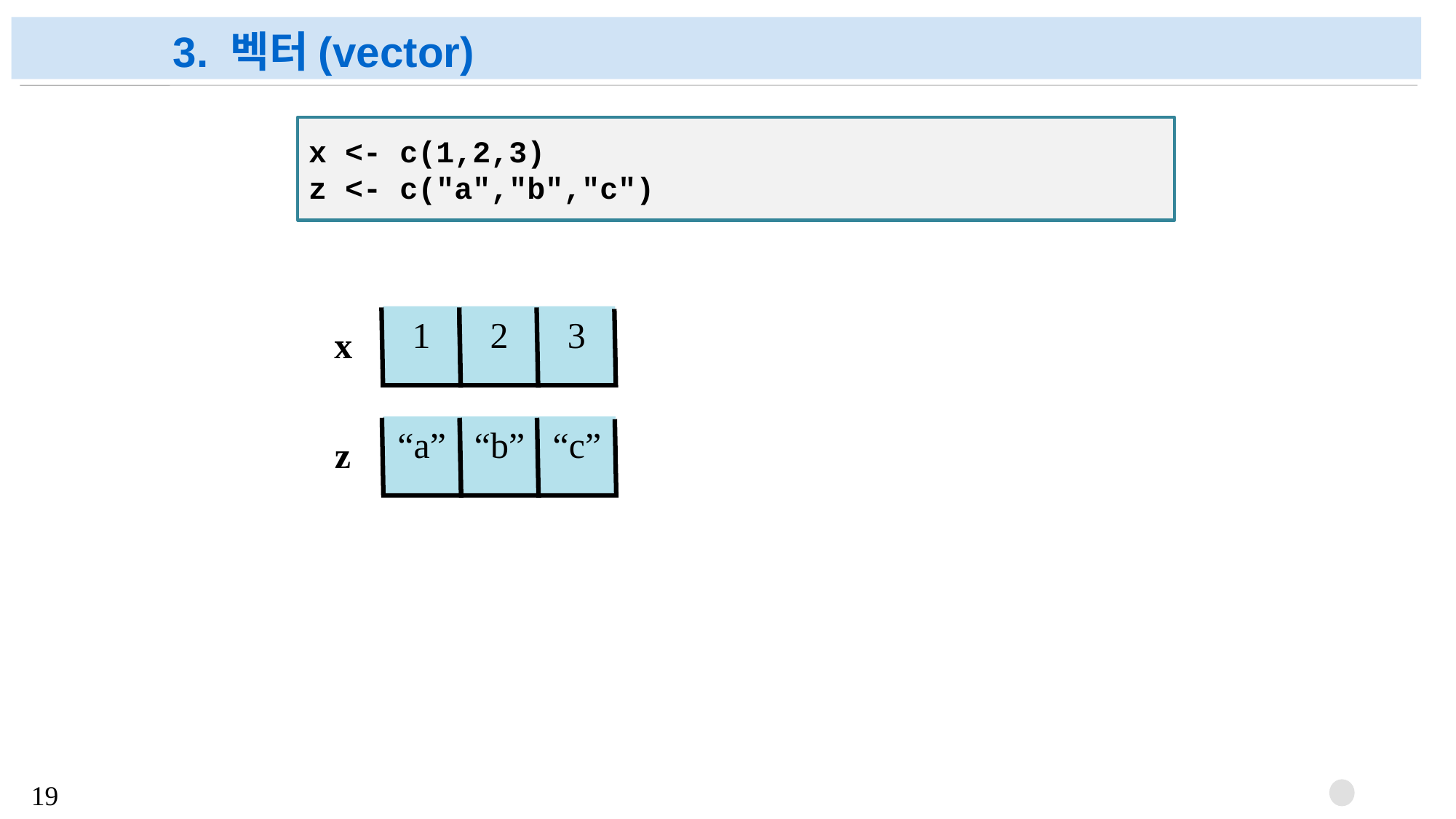

# 3. 벡터(vector)

x <- c(1,2,3)
z <- c("a","b","c")
1
2
3

x
“a”
“b”
“c”

z